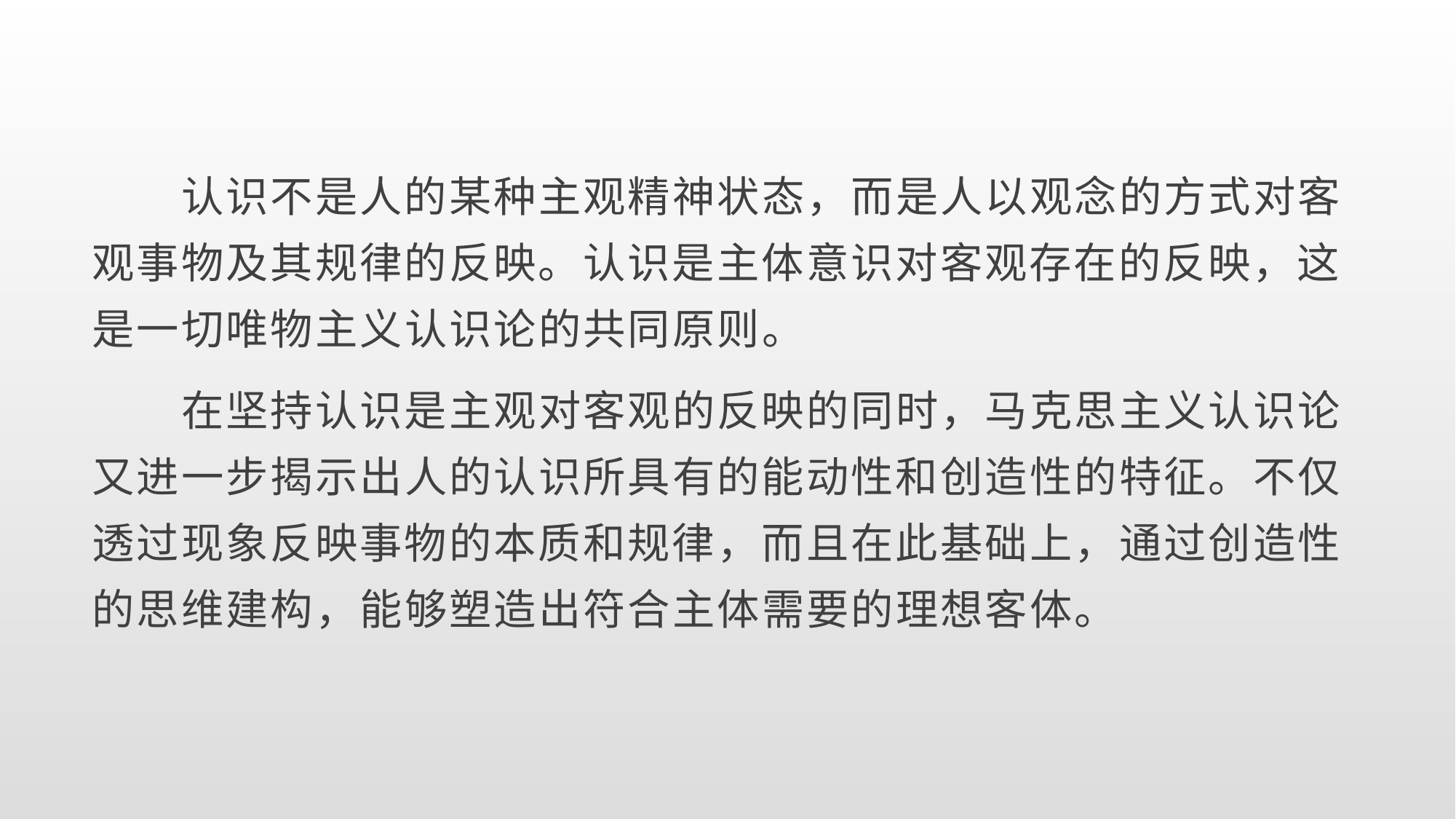

#
　　认识不是人的某种主观精神状态，而是人以观念的方式对客观事物及其规律的反映。认识是主体意识对客观存在的反映，这是一切唯物主义认识论的共同原则。
　　在坚持认识是主观对客观的反映的同时，马克思主义认识论又进一步揭示出人的认识所具有的能动性和创造性的特征。不仅透过现象反映事物的本质和规律，而且在此基础上，通过创造性的思维建构，能够塑造出符合主体需要的理想客体。